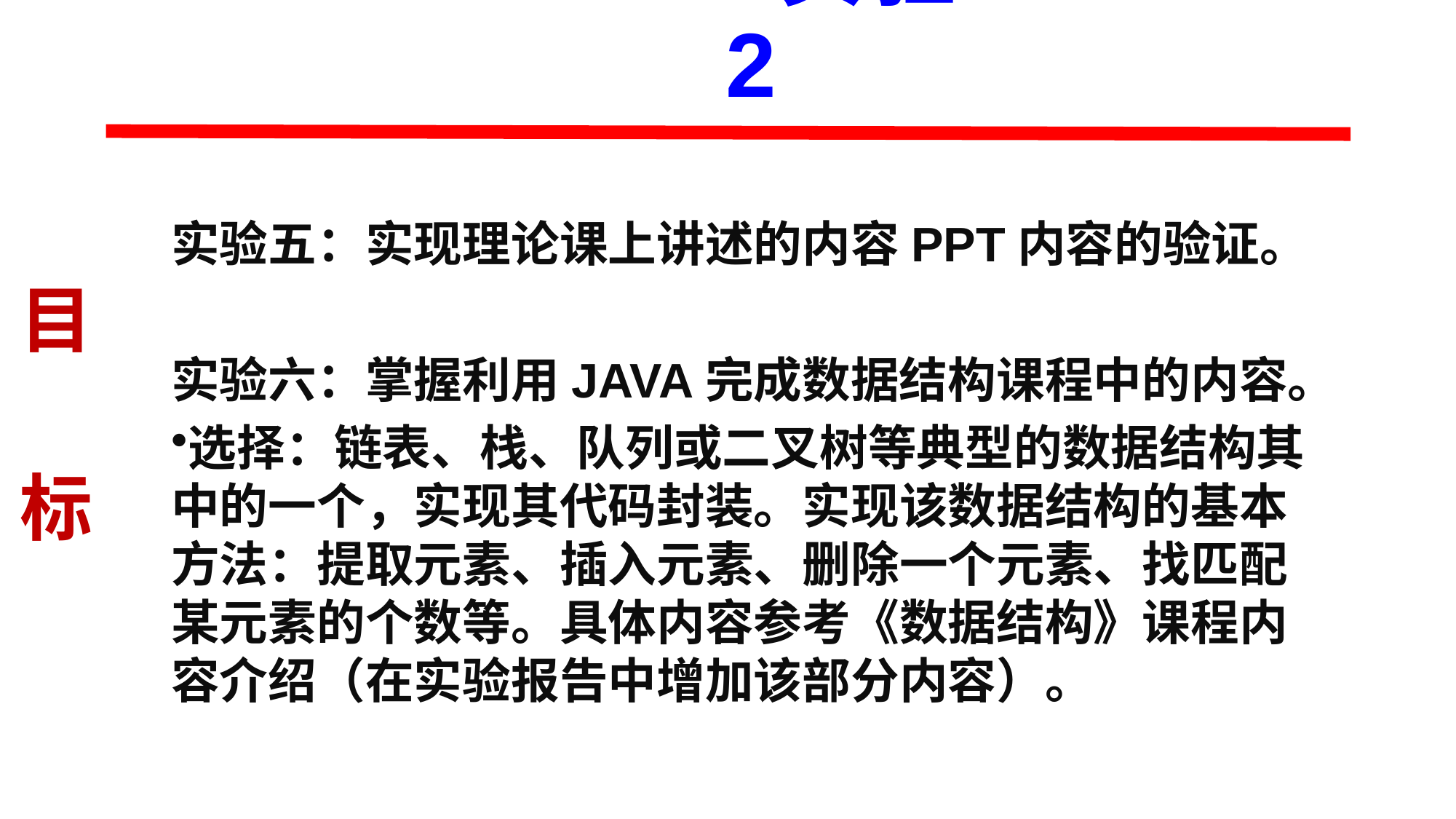

# JAVA实验2
实验五：实现理论课上讲述的内容PPT内容的验证。

实验六：掌握利用JAVA完成数据结构课程中的内容。
选择：链表、栈、队列或二叉树等典型的数据结构其中的一个，实现其代码封装。实现该数据结构的基本方法：提取元素、插入元素、删除一个元素、找匹配某元素的个数等。具体内容参考《数据结构》课程内容介绍（在实验报告中增加该部分内容）。
目

标